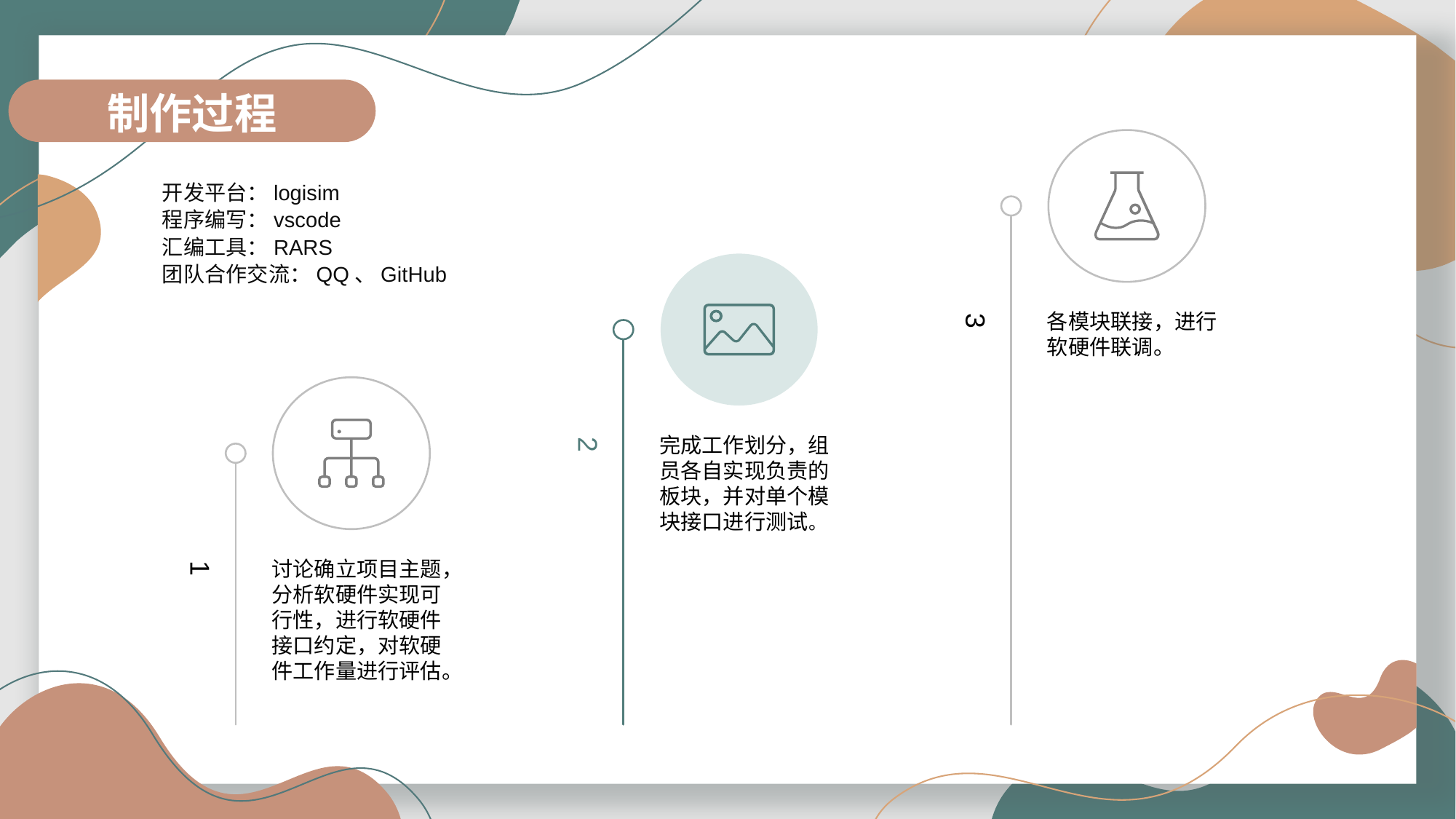

制作过程

3
各模块联接，进行软硬件联调。

2
完成工作划分，组员各自实现负责的板块，并对单个模块接口进行测试。

1
讨论确立项目主题，分析软硬件实现可行性，进行软硬件接口约定，对软硬件工作量进行评估。
开发平台：logisim
程序编写：vscode
汇编工具：RARS
团队合作交流：QQ、GitHub